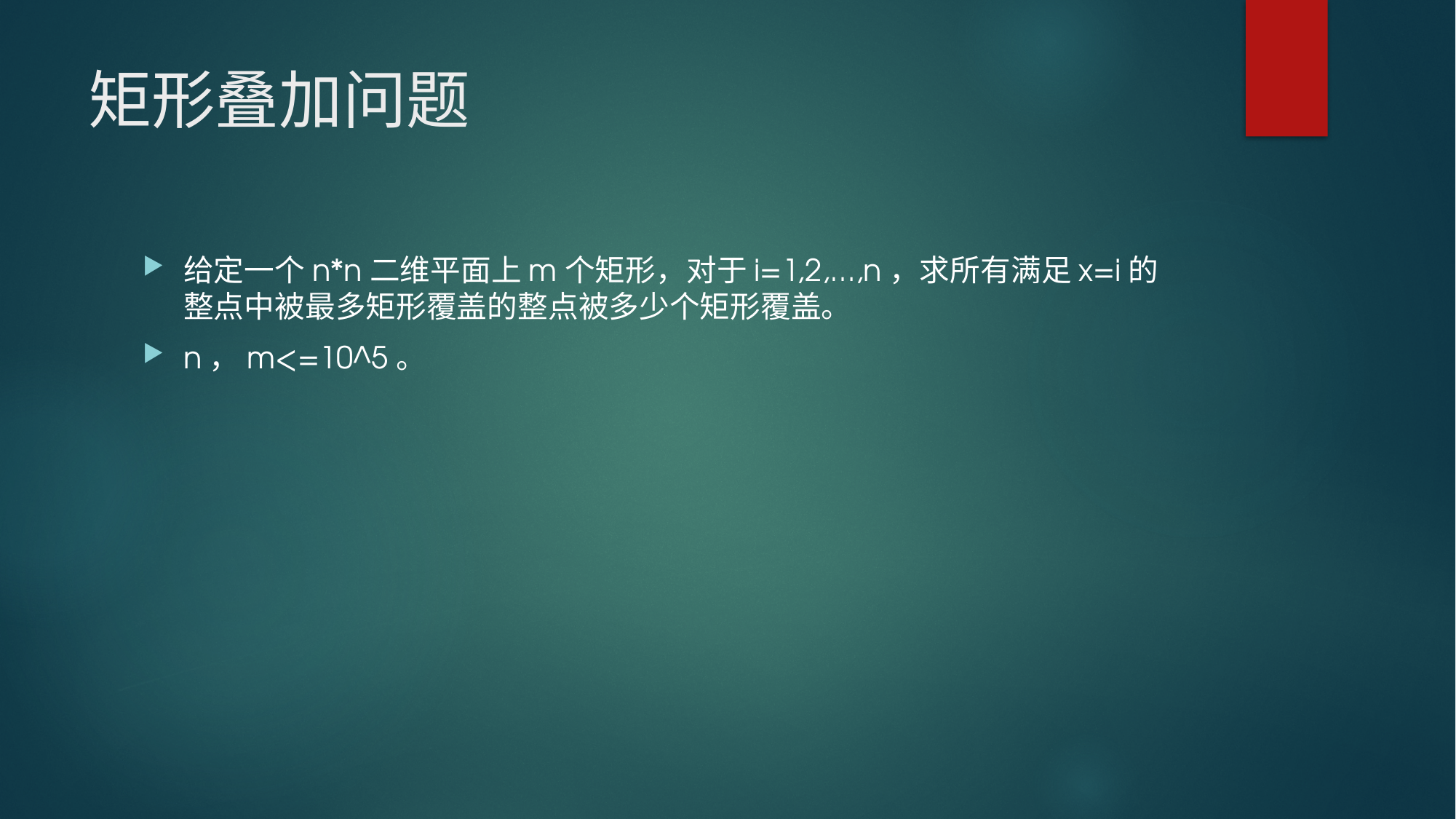

# 矩形叠加问题
给定一个n*n二维平面上m个矩形，对于i=1,2,…,n，求所有满足x=i的整点中被最多矩形覆盖的整点被多少个矩形覆盖。
n，m<=10^5。